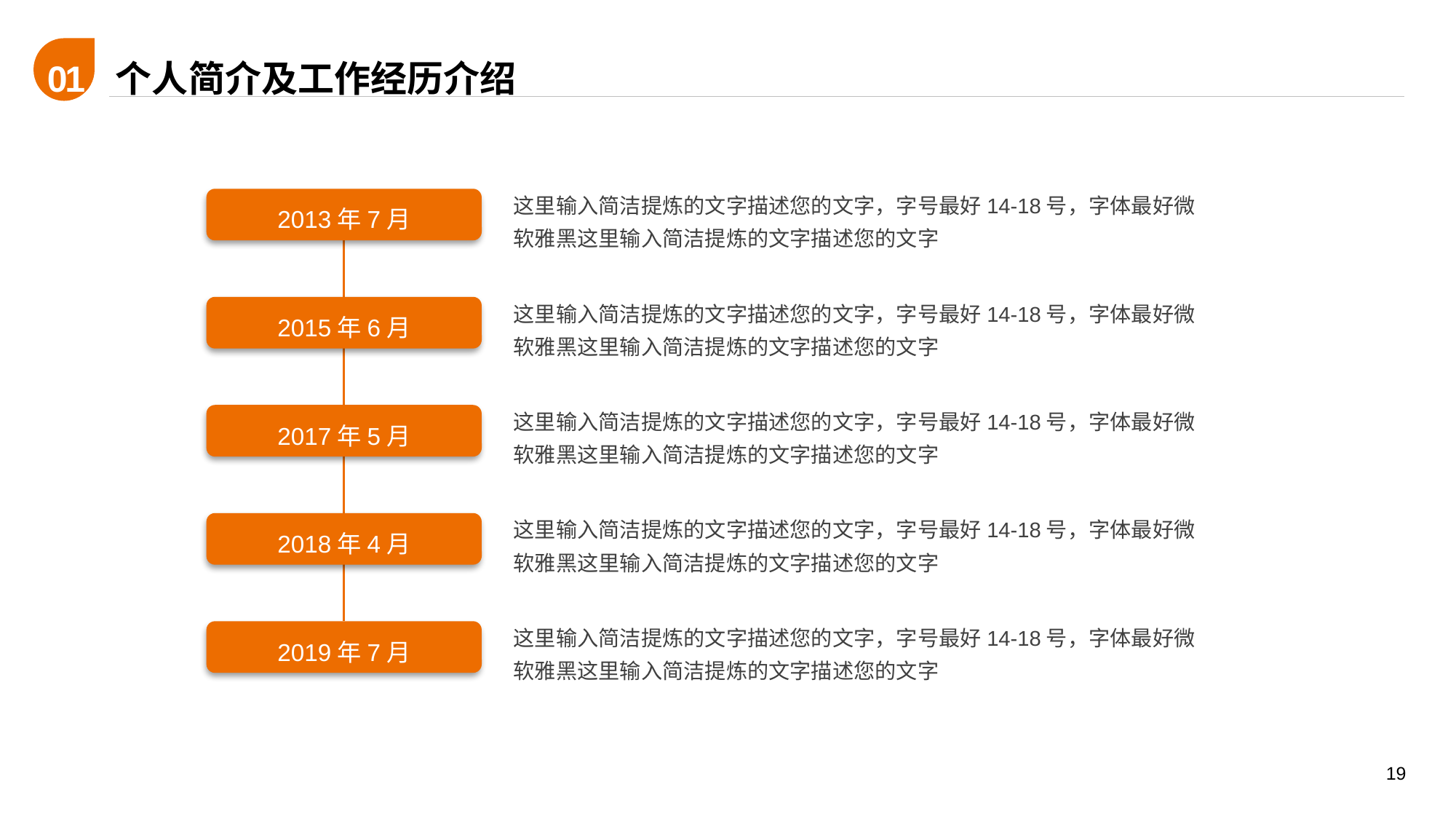

个人简介及工作经历介绍
01
这里输入简洁提炼的文字描述您的文字，字号最好14-18号，字体最好微软雅黑这里输入简洁提炼的文字描述您的文字
2013年7月
这里输入简洁提炼的文字描述您的文字，字号最好14-18号，字体最好微软雅黑这里输入简洁提炼的文字描述您的文字
2015年6月
这里输入简洁提炼的文字描述您的文字，字号最好14-18号，字体最好微软雅黑这里输入简洁提炼的文字描述您的文字
2017年5月
这里输入简洁提炼的文字描述您的文字，字号最好14-18号，字体最好微软雅黑这里输入简洁提炼的文字描述您的文字
2018年4月
这里输入简洁提炼的文字描述您的文字，字号最好14-18号，字体最好微软雅黑这里输入简洁提炼的文字描述您的文字
2019年7月